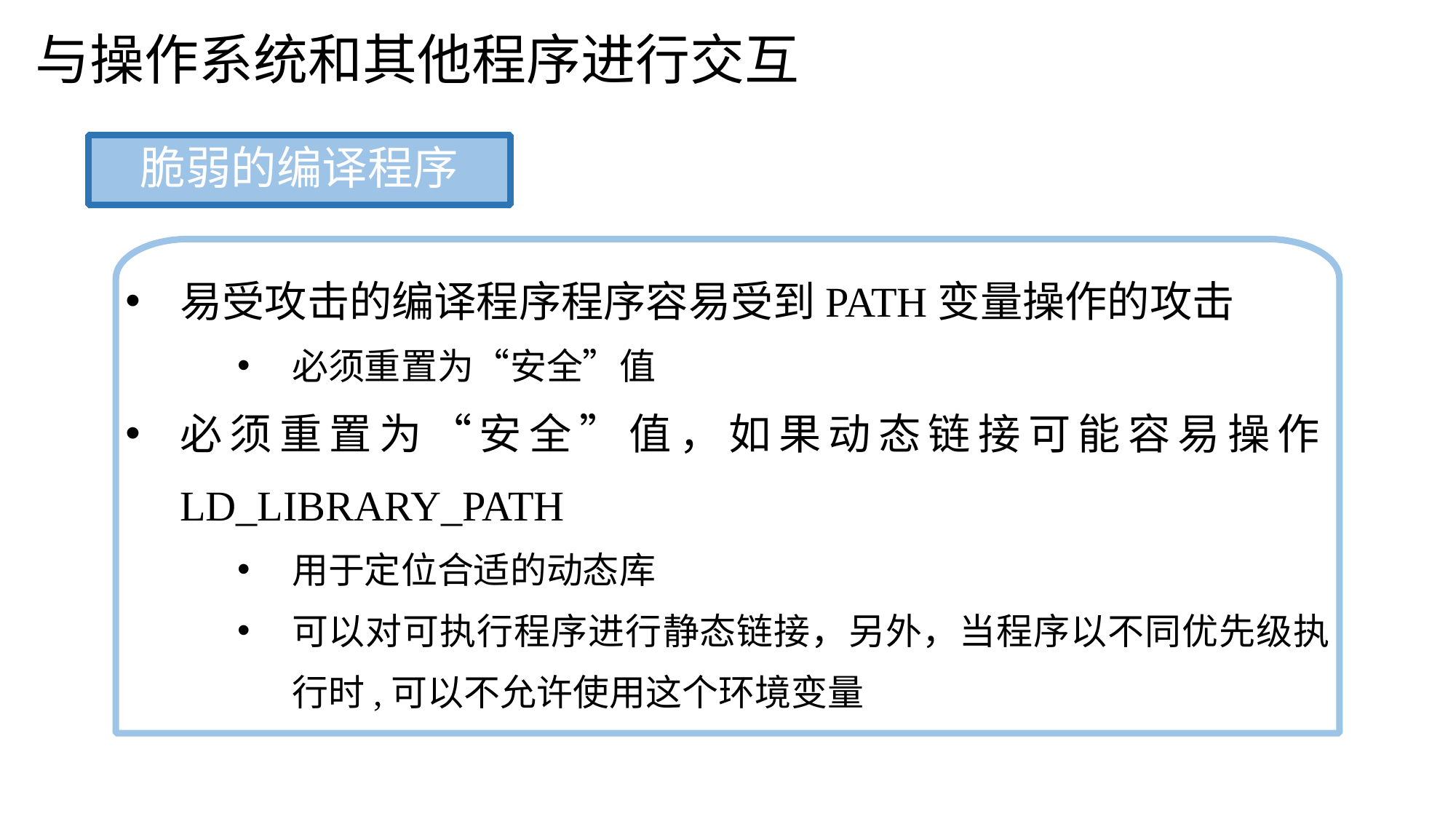

与操作系统和其他程序进行交互

脆弱的编译程序
易受攻击的编译程序程序容易受到PATH变量操作的攻击
必须重置为“安全”值
必须重置为“安全”值，如果动态链接可能容易操作LD_LIBRARY_PATH
用于定位合适的动态库
可以对可执行程序进行静态链接，另外，当程序以不同优先级执行时,可以不允许使用这个环境变量